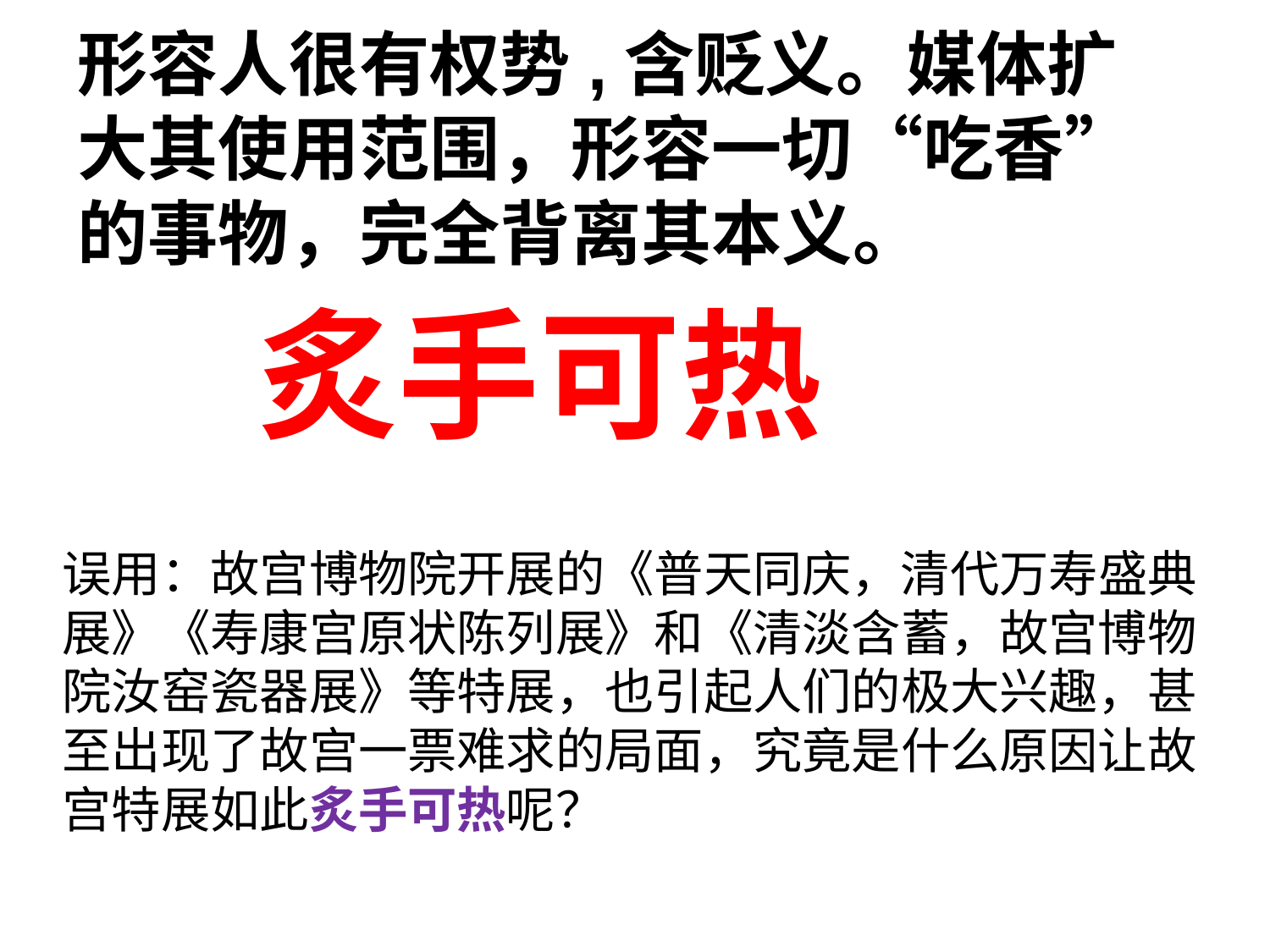

形容人很有权势,含贬义。媒体扩大其使用范围，形容一切“吃香”的事物，完全背离其本义。
炙手可热
误用：故宫博物院开展的《普天同庆，清代万寿盛典展》《寿康宫原状陈列展》和《清淡含蓄，故宫博物院汝窑瓷器展》等特展，也引起人们的极大兴趣，甚至出现了故宫一票难求的局面，究竟是什么原因让故宫特展如此炙手可热呢？